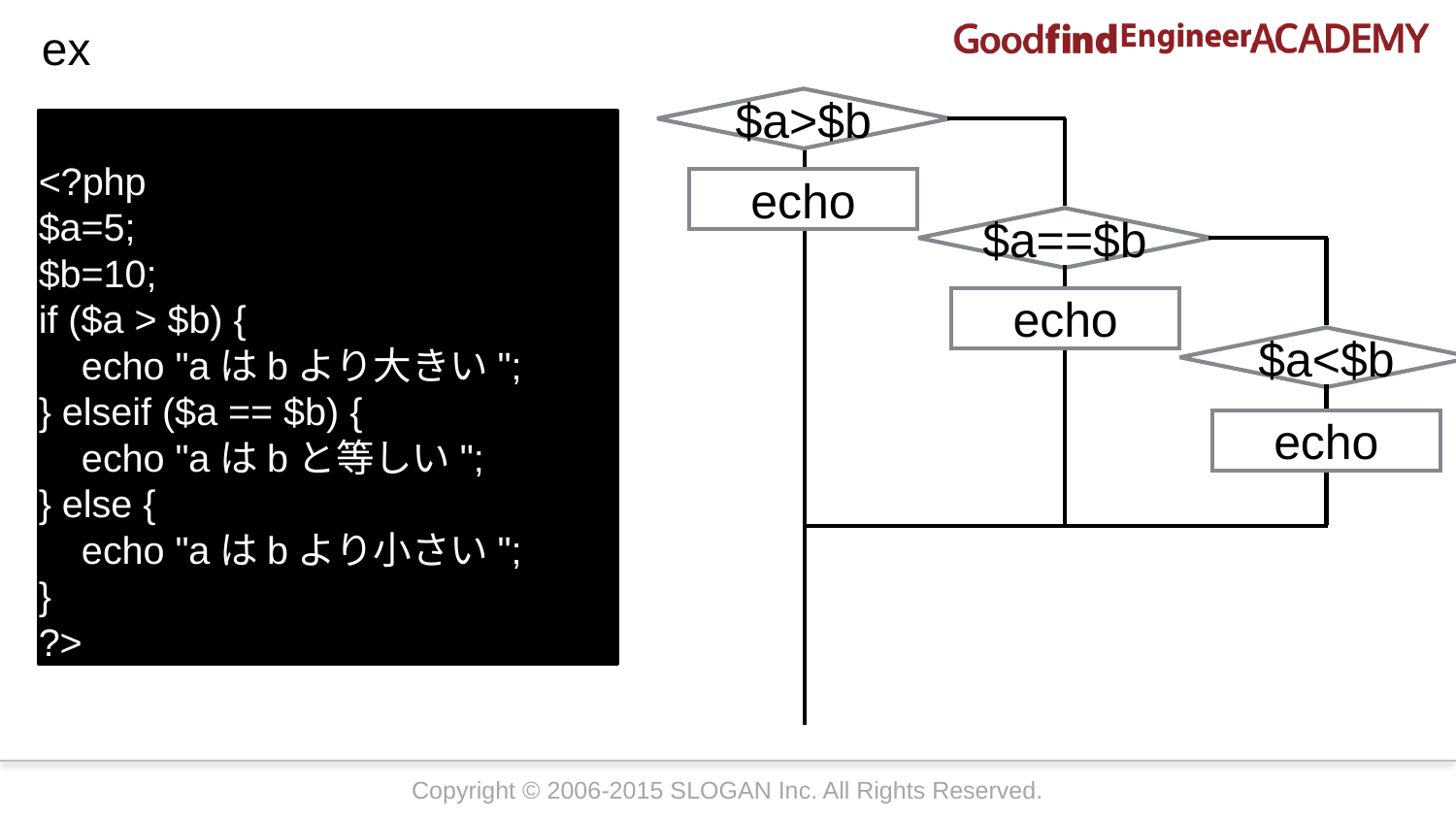

ex
$a>$b

echo
$a==$b

echo
$a<$b

echo

<?php
$a=5;
$b=10;
if ($a > $b) {
    echo "aはbより大きい";
} elseif ($a == $b) {
    echo "aはbと等しい";
} else {
    echo "aはbより小さい";
}
?>